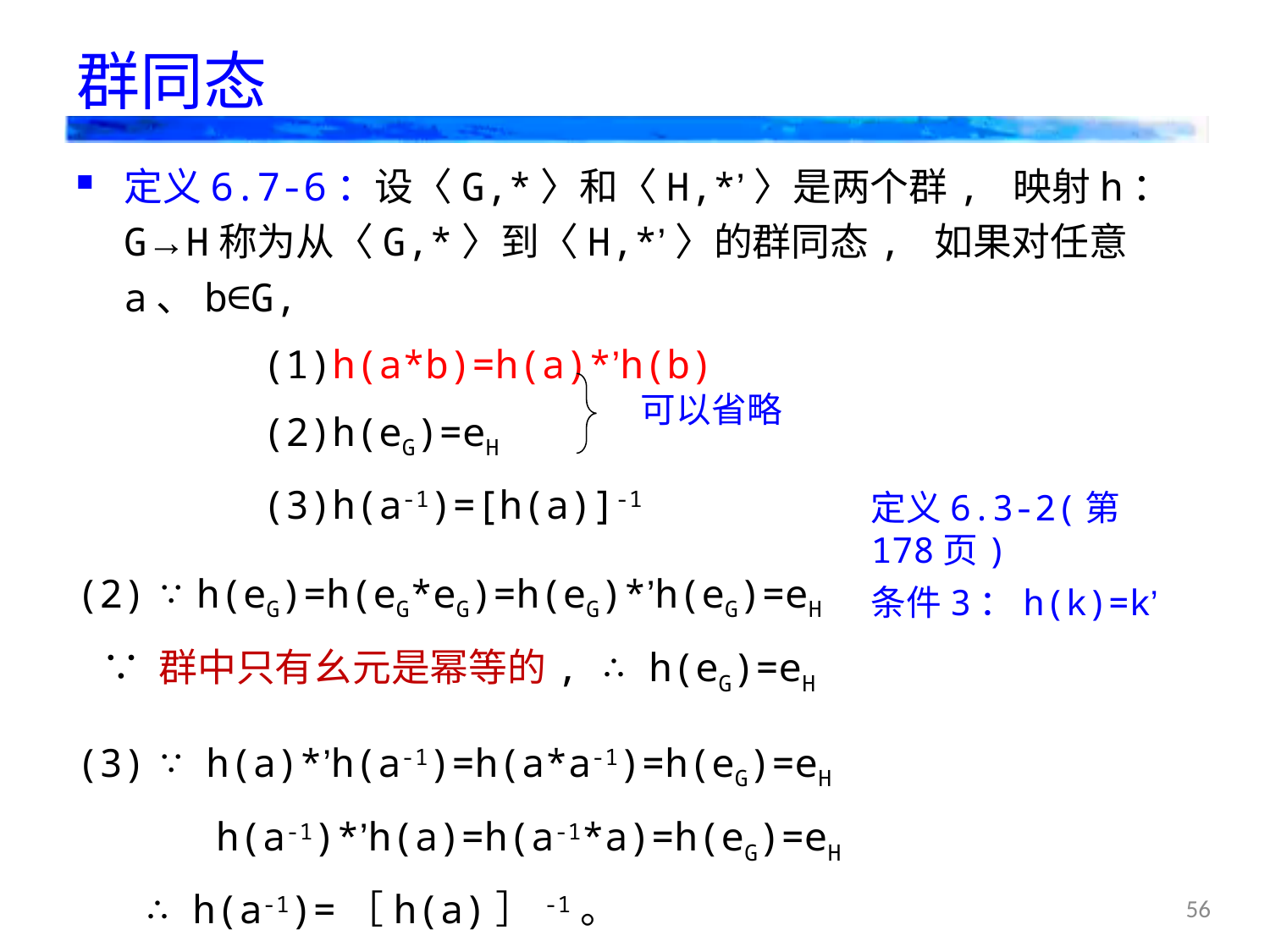

# 群同态
定义6.7-6：设〈G,*〉和〈H,*’〉是两个群, 映射h：G→H称为从〈G,*〉到〈H,*’〉的群同态, 如果对任意a、b∈G,
        (1)h(a*b)=h(a)*’h(b)
        (2)h(eG)=eH
        (3)h(a-1)=[h(a)]-1
(2) ∵ h(eG)=h(eG*eG)=h(eG)*’h(eG)=eH
   ∵ 群中只有幺元是幂等的, ∴ h(eG)=eH
(3) ∵ h(a)*’h(a-1)=h(a*a-1)=h(eG)=eH
      h(a-1)*’h(a)=h(a-1*a)=h(eG)=eH
   ∴ h(a-1)=［h(a)］-1。

可以省略
定义6.3-2(第178页)
条件3：h(k)=k’
56